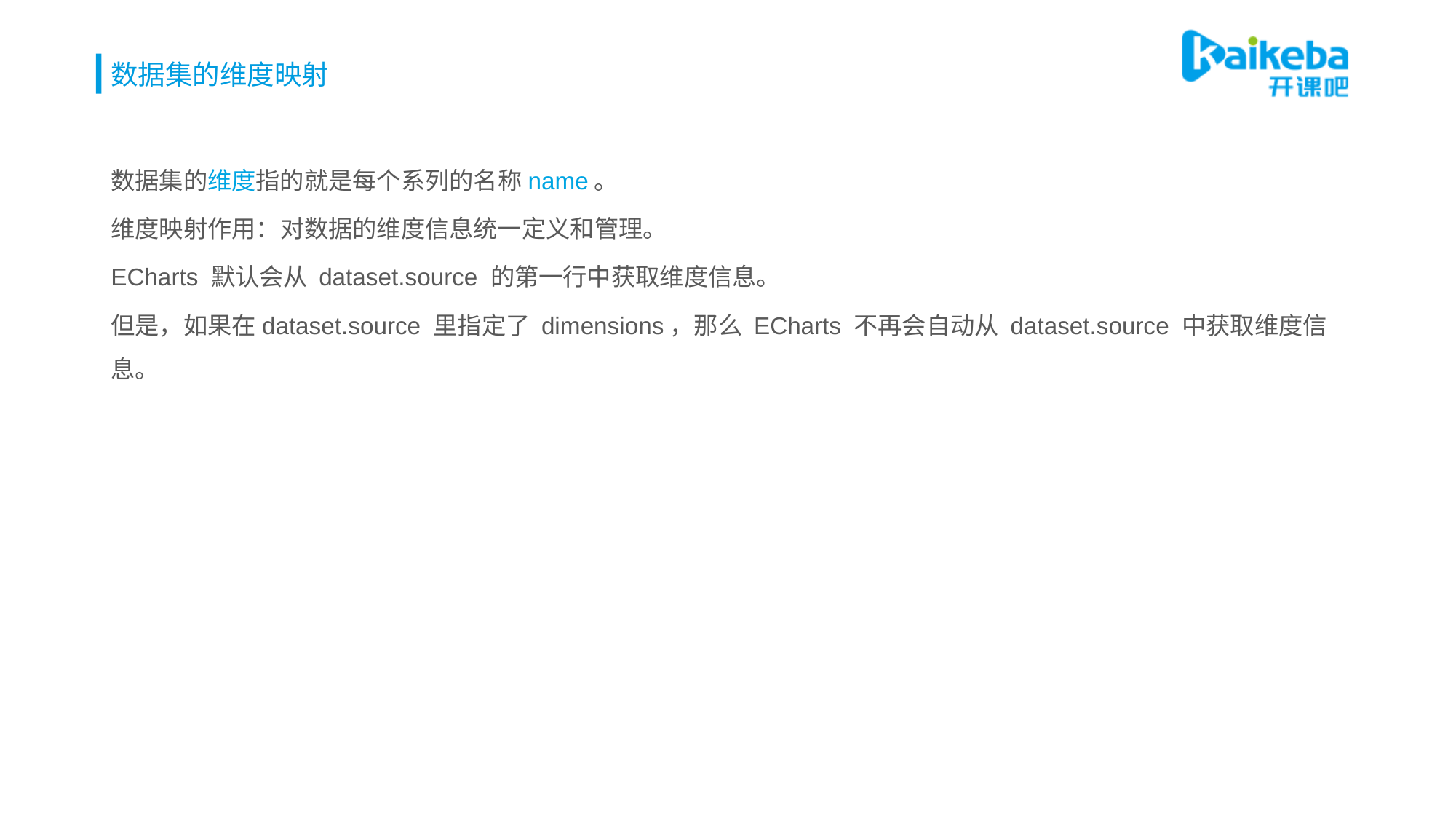

# 数据集的维度映射
数据集的维度指的就是每个系列的名称name。
维度映射作用：对数据的维度信息统一定义和管理。
ECharts 默认会从 dataset.source 的第一行中获取维度信息。
但是，如果在dataset.source 里指定了 dimensions，那么 ECharts 不再会自动从 dataset.source 中获取维度信息。